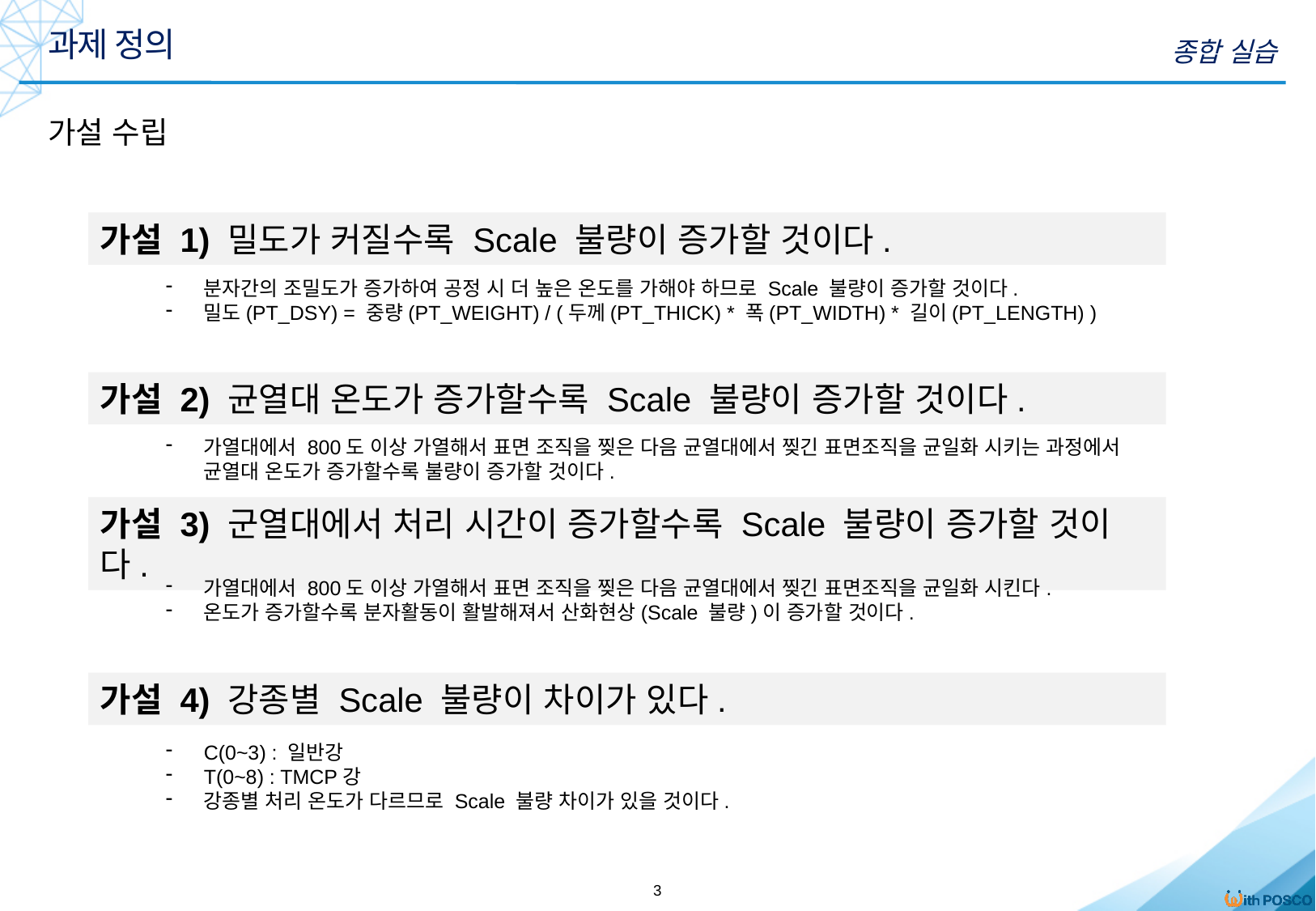

과제 정의
종합 실습
가설 수립
가설 1) 밀도가 커질수록 Scale 불량이 증가할 것이다.
분자간의 조밀도가 증가하여 공정 시 더 높은 온도를 가해야 하므로 Scale 불량이 증가할 것이다.
밀도(PT_DSY) = 중량(PT_WEIGHT) / (두께(PT_THICK) * 폭(PT_WIDTH) * 길이(PT_LENGTH) )
가설 2) 균열대 온도가 증가할수록 Scale 불량이 증가할 것이다.
가열대에서 800도 이상 가열해서 표면 조직을 찢은 다음 균열대에서 찢긴 표면조직을 균일화 시키는 과정에서 균열대 온도가 증가할수록 불량이 증가할 것이다.
가설 3) 군열대에서 처리 시간이 증가할수록 Scale 불량이 증가할 것이다.
가열대에서 800도 이상 가열해서 표면 조직을 찢은 다음 균열대에서 찢긴 표면조직을 균일화 시킨다.
온도가 증가할수록 분자활동이 활발해져서 산화현상(Scale 불량)이 증가할 것이다.
가설 4) 강종별 Scale 불량이 차이가 있다.
C(0~3) : 일반강
T(0~8) : TMCP강
강종별 처리 온도가 다르므로 Scale 불량 차이가 있을 것이다.